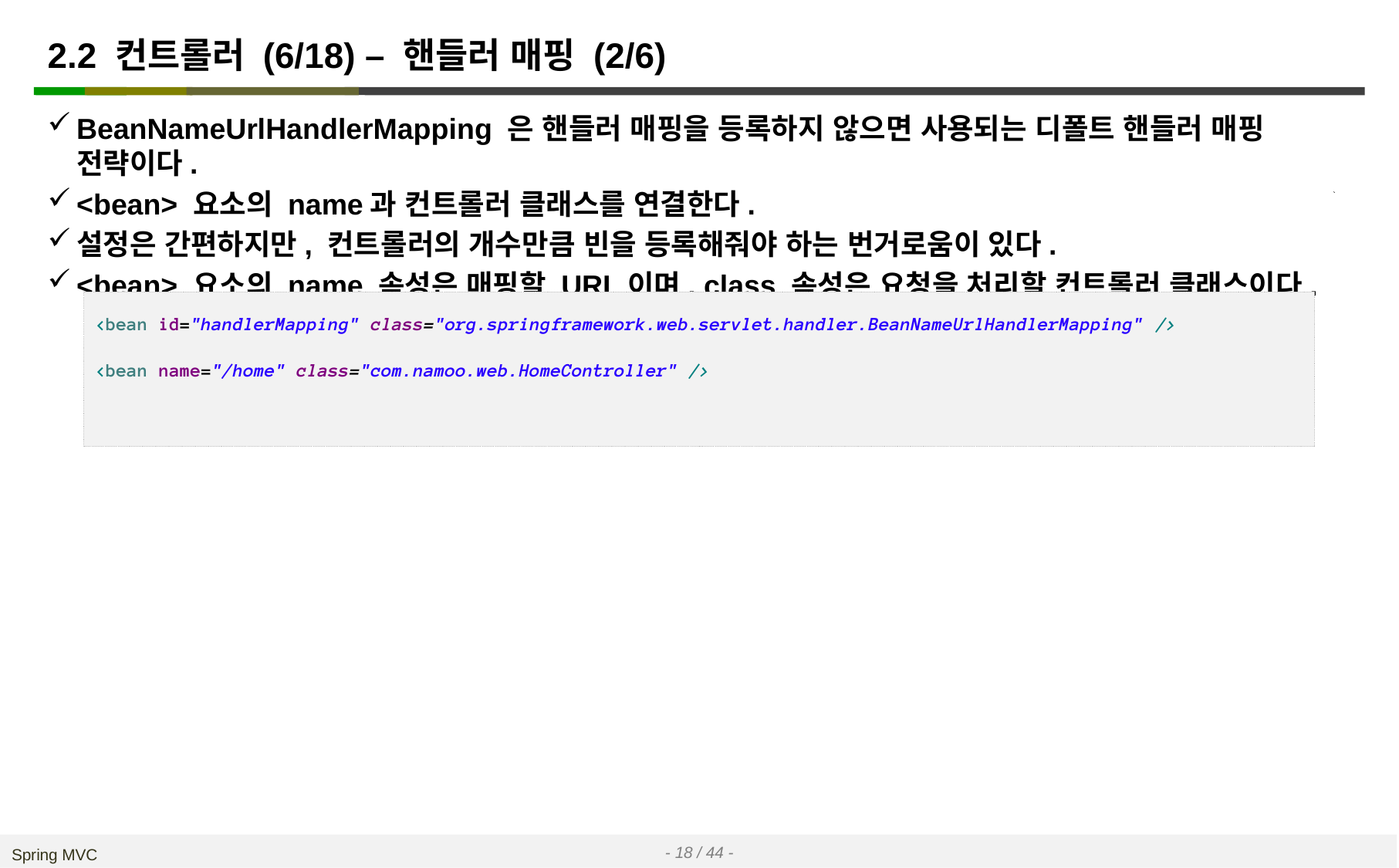

# 2.2 컨트롤러 (6/18) – 핸들러 매핑 (2/6)
BeanNameUrlHandlerMapping 은 핸들러 매핑을 등록하지 않으면 사용되는 디폴트 핸들러 매핑 전략이다.
<bean> 요소의 name과 컨트롤러 클래스를 연결한다.
설정은 간편하지만, 컨트롤러의 개수만큼 빈을 등록해줘야 하는 번거로움이 있다.
<bean> 요소의 name 속성은 매핑할 URL이며, class 속성은 요청을 처리할 컨트롤러 클래스이다.
<bean id="handlerMapping" class="org.springframework.web.servlet.handler.BeanNameUrlHandlerMapping" />

<bean name="/home" class="com.namoo.web.HomeController" />